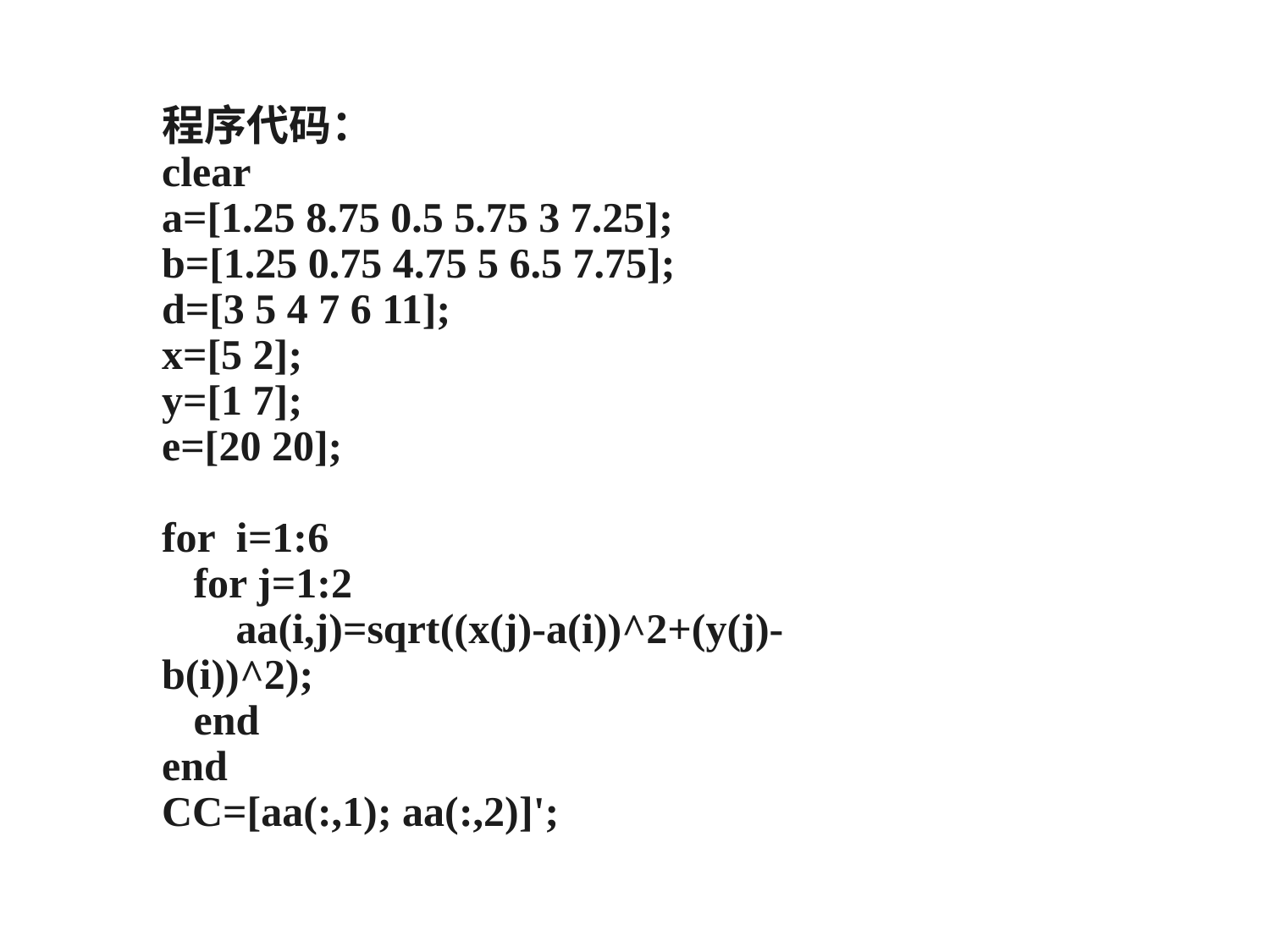

程序代码：
clear
a=[1.25 8.75 0.5 5.75 3 7.25];
b=[1.25 0.75 4.75 5 6.5 7.75];
d=[3 5 4 7 6 11];
x=[5 2];
y=[1 7];
e=[20 20];

for  i=1:6
   for j=1:2
       aa(i,j)=sqrt((x(j)-a(i))^2+(y(j)-b(i))^2);
   end
end
CC=[aa(:,1); aa(:,2)]';